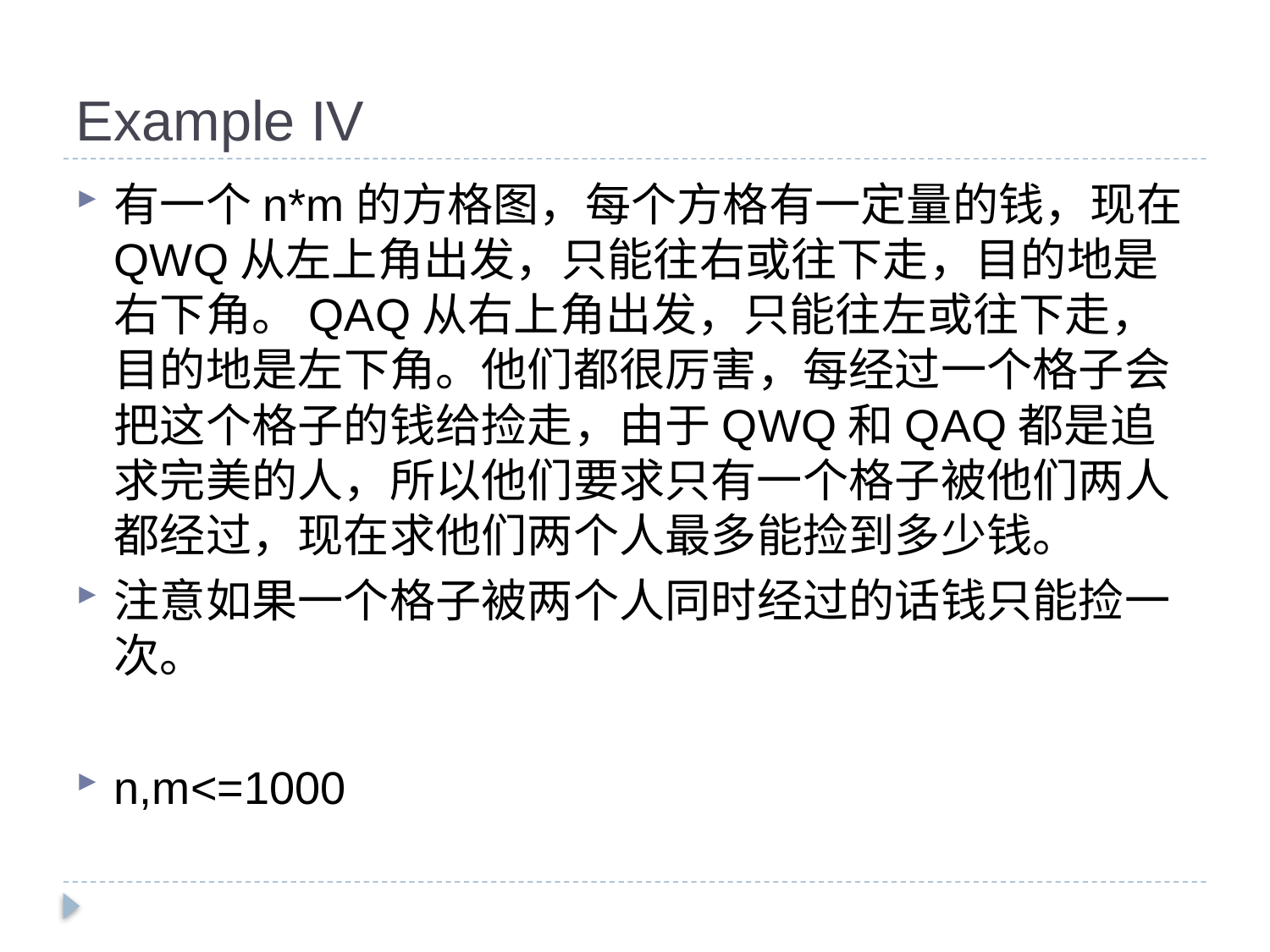

# Example IV
有一个n*m的方格图，每个方格有一定量的钱，现在QWQ从左上角出发，只能往右或往下走，目的地是右下角。QAQ从右上角出发，只能往左或往下走，目的地是左下角。他们都很厉害，每经过一个格子会把这个格子的钱给捡走，由于QWQ和QAQ都是追求完美的人，所以他们要求只有一个格子被他们两人都经过，现在求他们两个人最多能捡到多少钱。
注意如果一个格子被两个人同时经过的话钱只能捡一次。

n,m<=1000